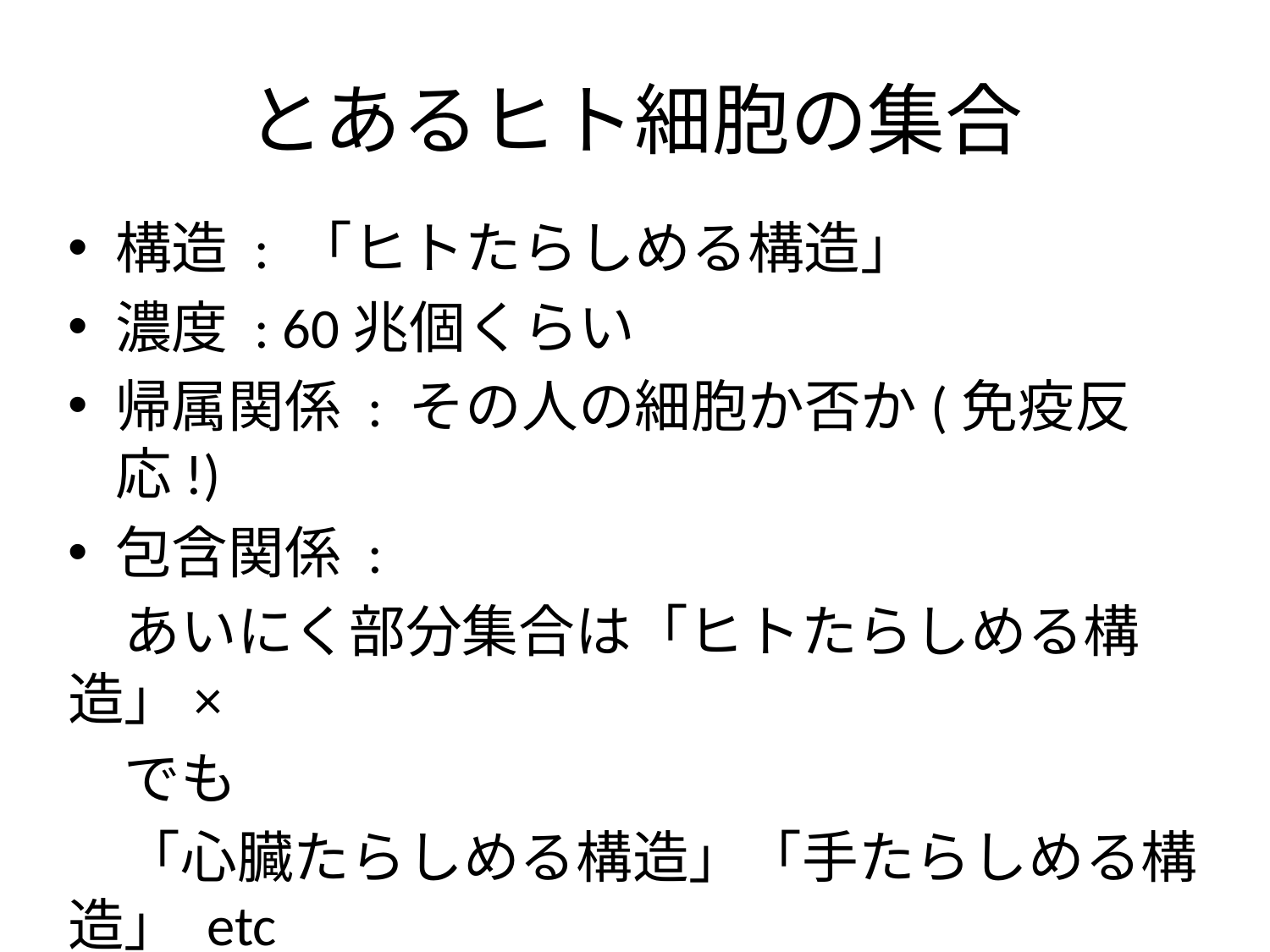

# とあるヒト細胞の集合
構造 : 「ヒトたらしめる構造」
濃度 : 60兆個くらい
帰属関係 : その人の細胞か否か(免疫反応!)
包含関係 :
　あいにく部分集合は「ヒトたらしめる構造」×
　でも
　「心臓たらしめる構造」「手たらしめる構造」 etc